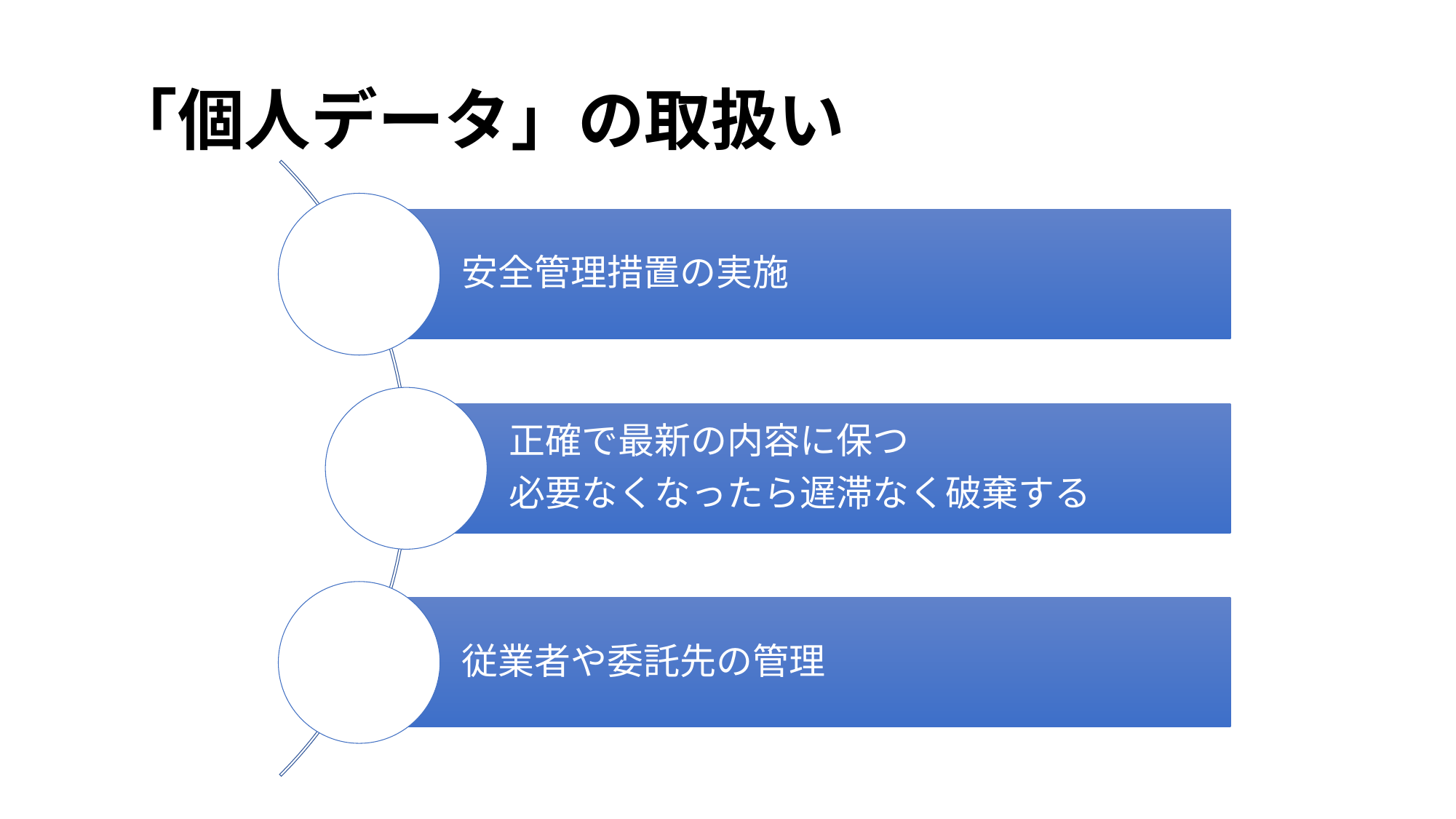

# 「個人データ」の取扱い
安全管理措置の実施
正確で最新の内容に保つ
必要なくなったら遅滞なく破棄する
従業者や委託先の管理